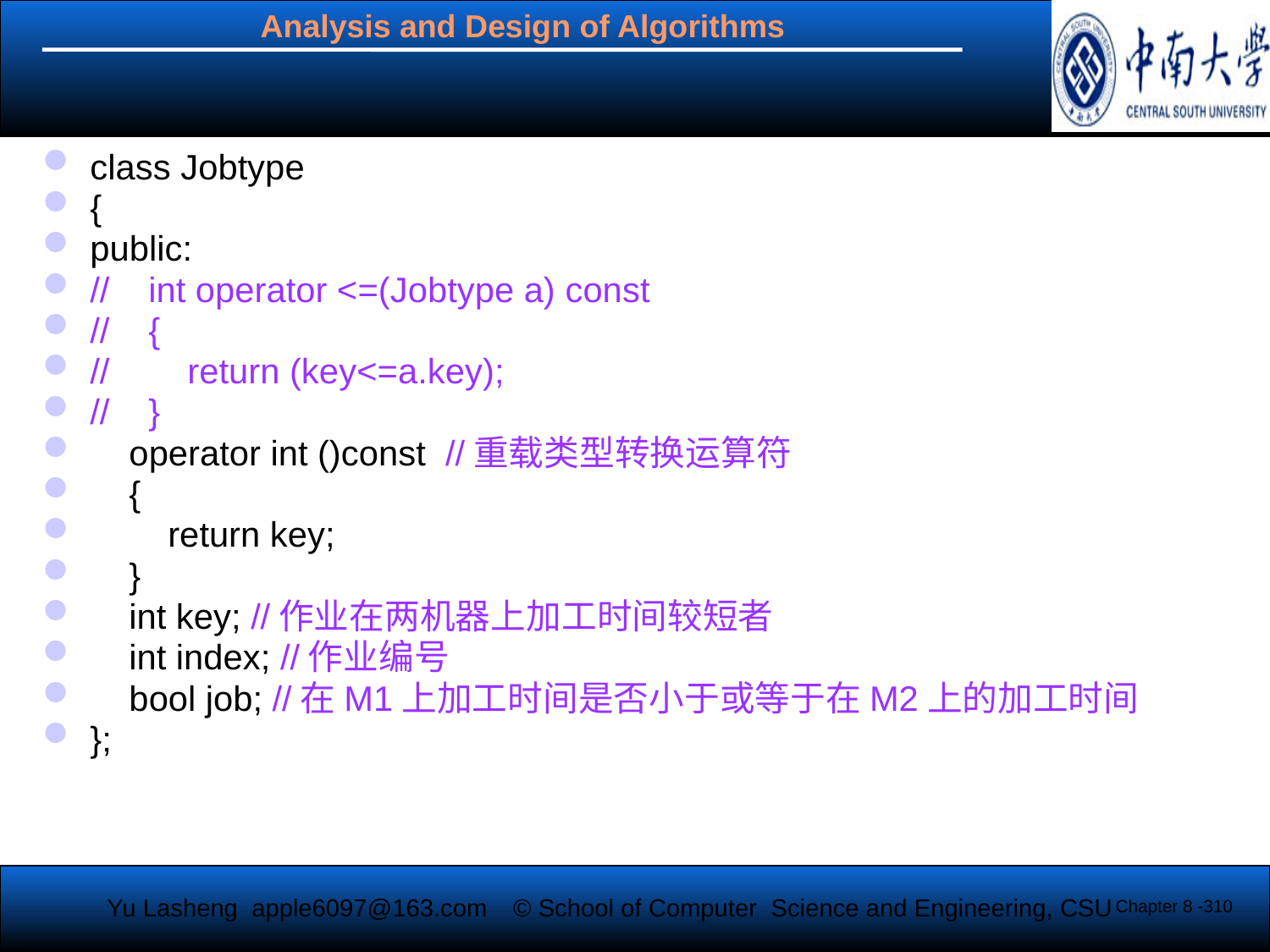

#
class Jobtype
{
public:
//    int operator <=(Jobtype a) const
//    {
//        return (key<=a.key);
//    }
    operator int ()const  //重载类型转换运算符
    {
        return key;
    }
    int key; //作业在两机器上加工时间较短者
    int index; //作业编号
    bool job; //在M1上加工时间是否小于或等于在M2上的加工时间
};
Chapter 8 -310